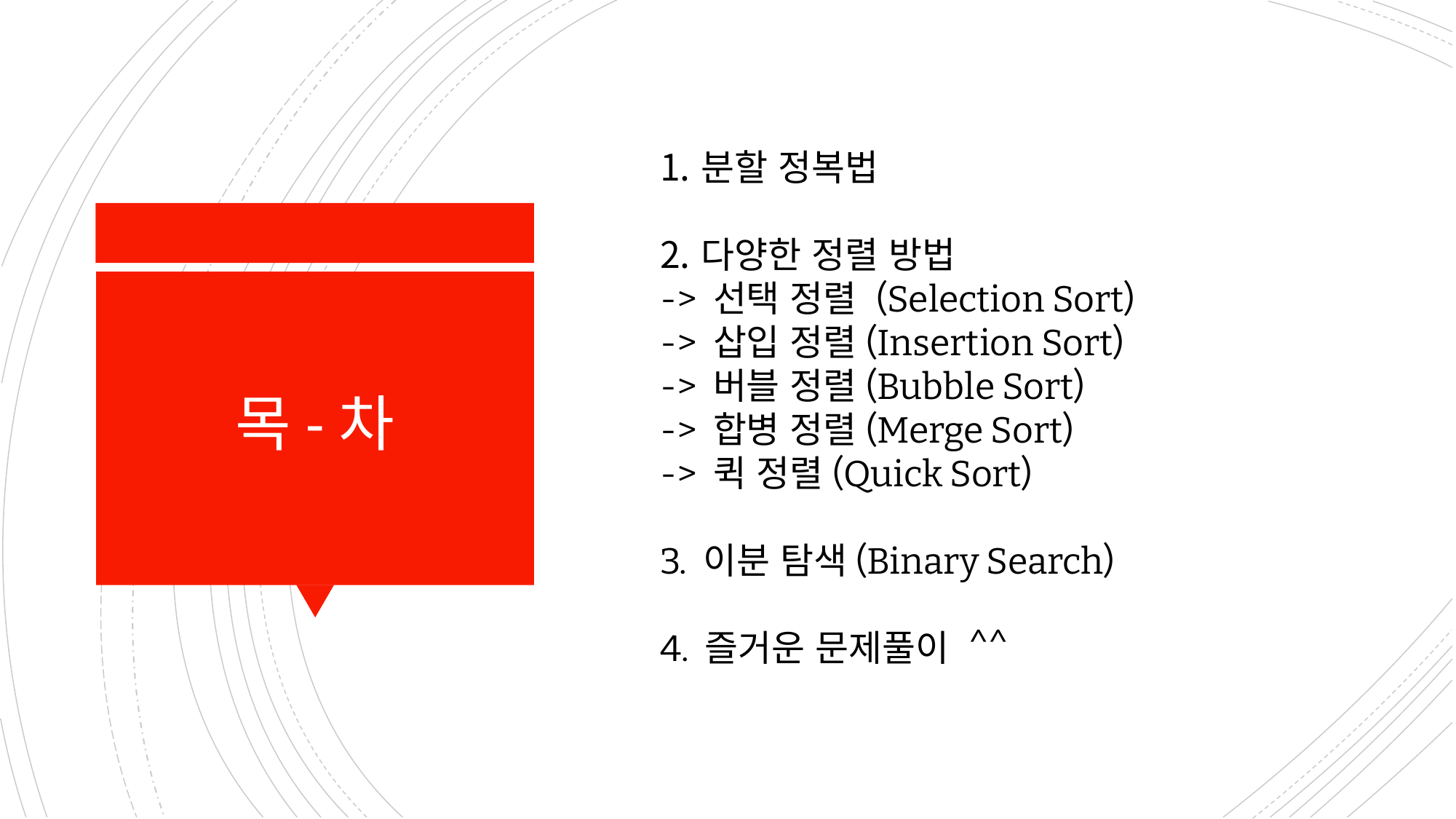

분할 정복법

다양한 정렬 방법
-> 선택 정렬 (Selection Sort)
-> 삽입 정렬(Insertion Sort)
-> 버블 정렬(Bubble Sort)
-> 합병 정렬(Merge Sort)
-> 퀵 정렬(Quick Sort)

3. 이분 탐색(Binary Search)

4. 즐거운 문제풀이 ^^
# 목-차